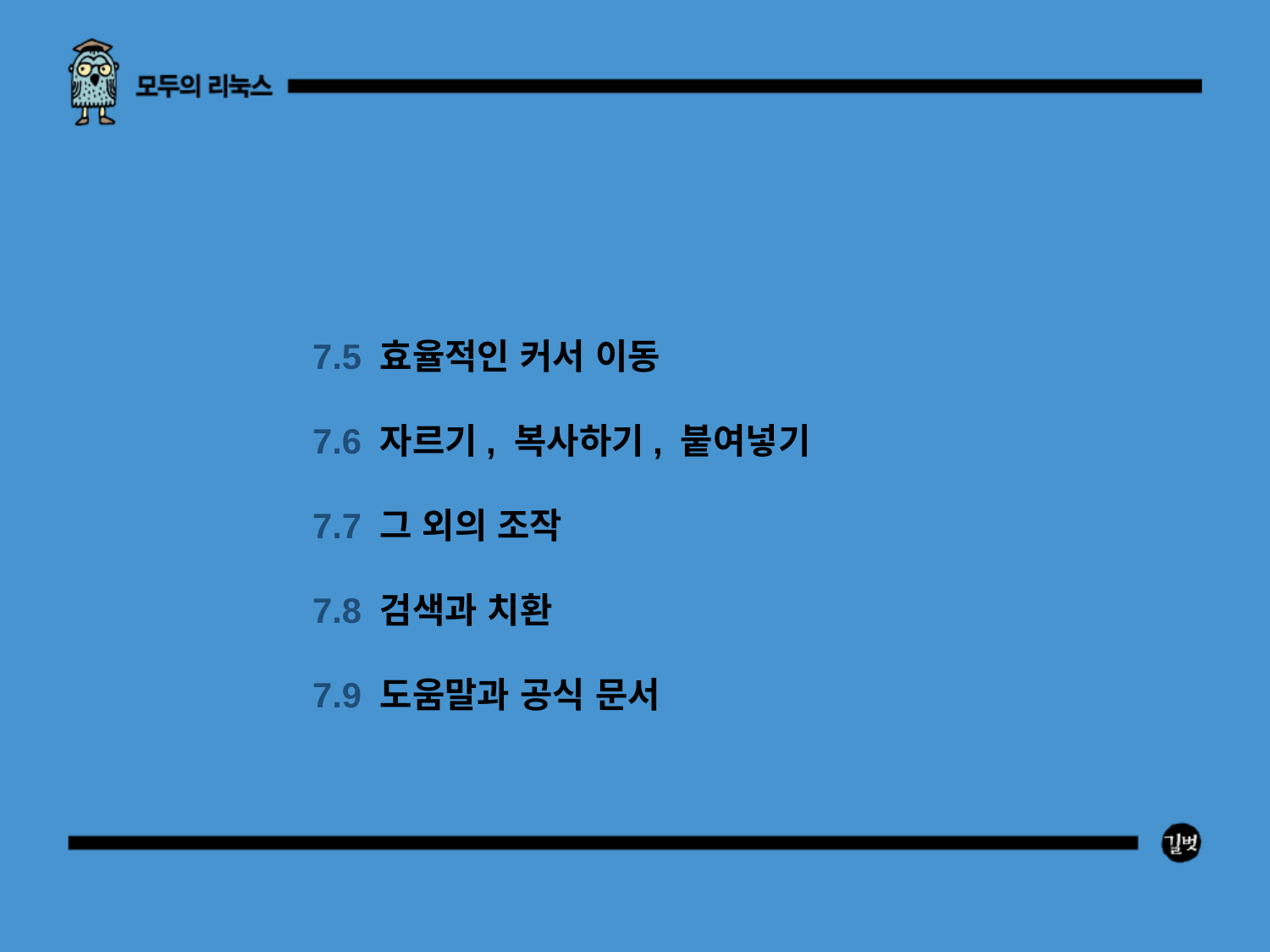

7.5 효율적인 커서 이동
7.6 자르기, 복사하기, 붙여넣기
7.7 그 외의 조작
7.8 검색과 치환
7.9 도움말과 공식 문서